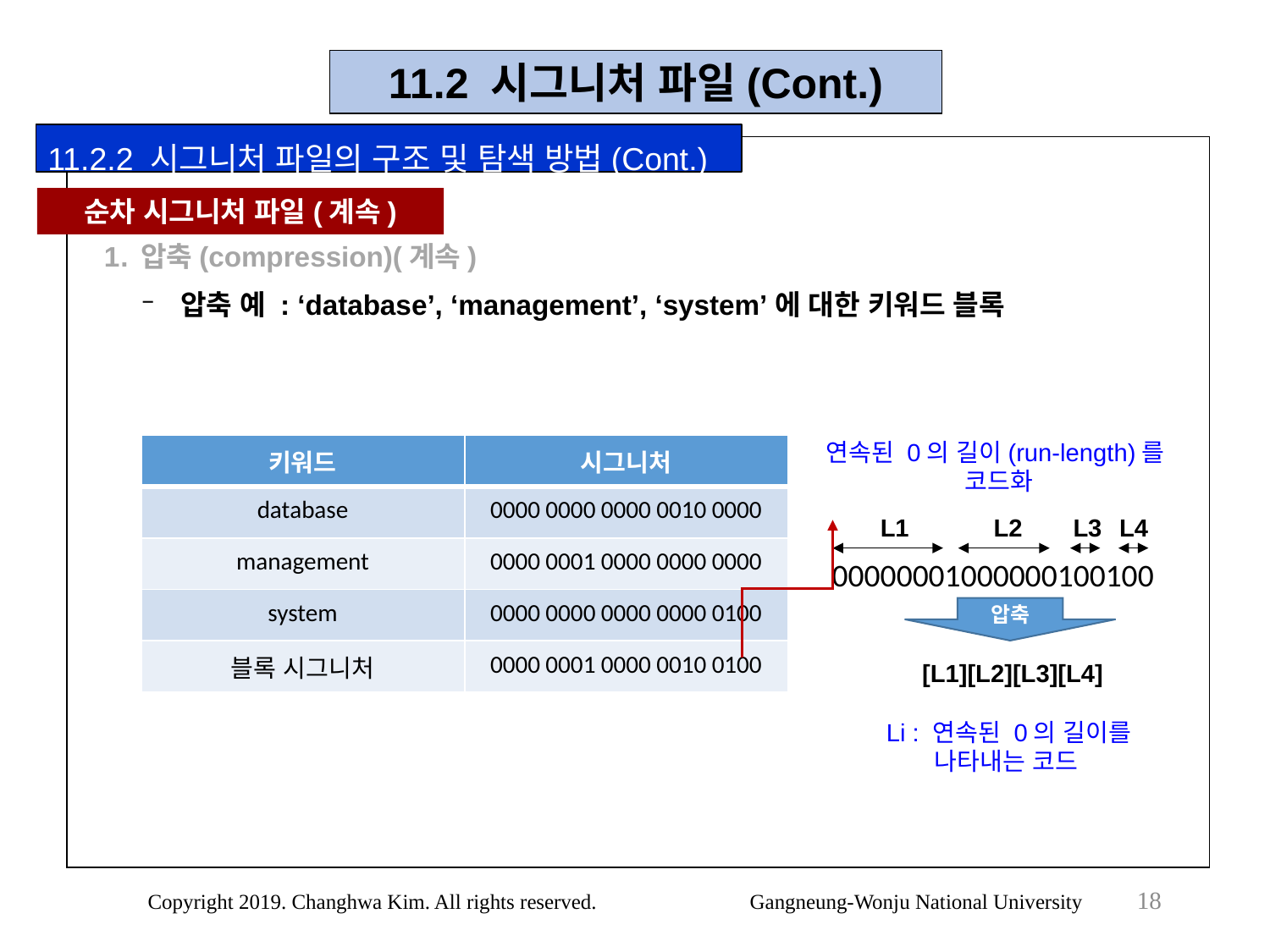

11.2 시그니처 파일(Cont.)
11.2.2 시그니처 파일의 구조 및 탐색 방법(Cont.)

압축(compression)(계속)
압축 예 : ‘database’, ‘management’, ‘system’에 대한 키워드 블록

순차 시그니처 파일(계속)
연속된 0의 길이(run-length)를
코드화
| 키워드 | 시그니처 |
| --- | --- |
| database | 0000 0000 0000 0010 0000 |
| management | 0000 0001 0000 0000 0000 |
| system | 0000 0000 0000 0000 0100 |
| 블록 시그니처 | 0000 0001 0000 0010 0100 |
L1
L2
L3
L4
00000001000000100100
압축
[L1][L2][L3][L4]

Li : 연속된 0의 길이를
      나타내는 코드
18
Copyright 2019. Changhwa Kim. All rights reserved.                             Gangneung-Wonju National University